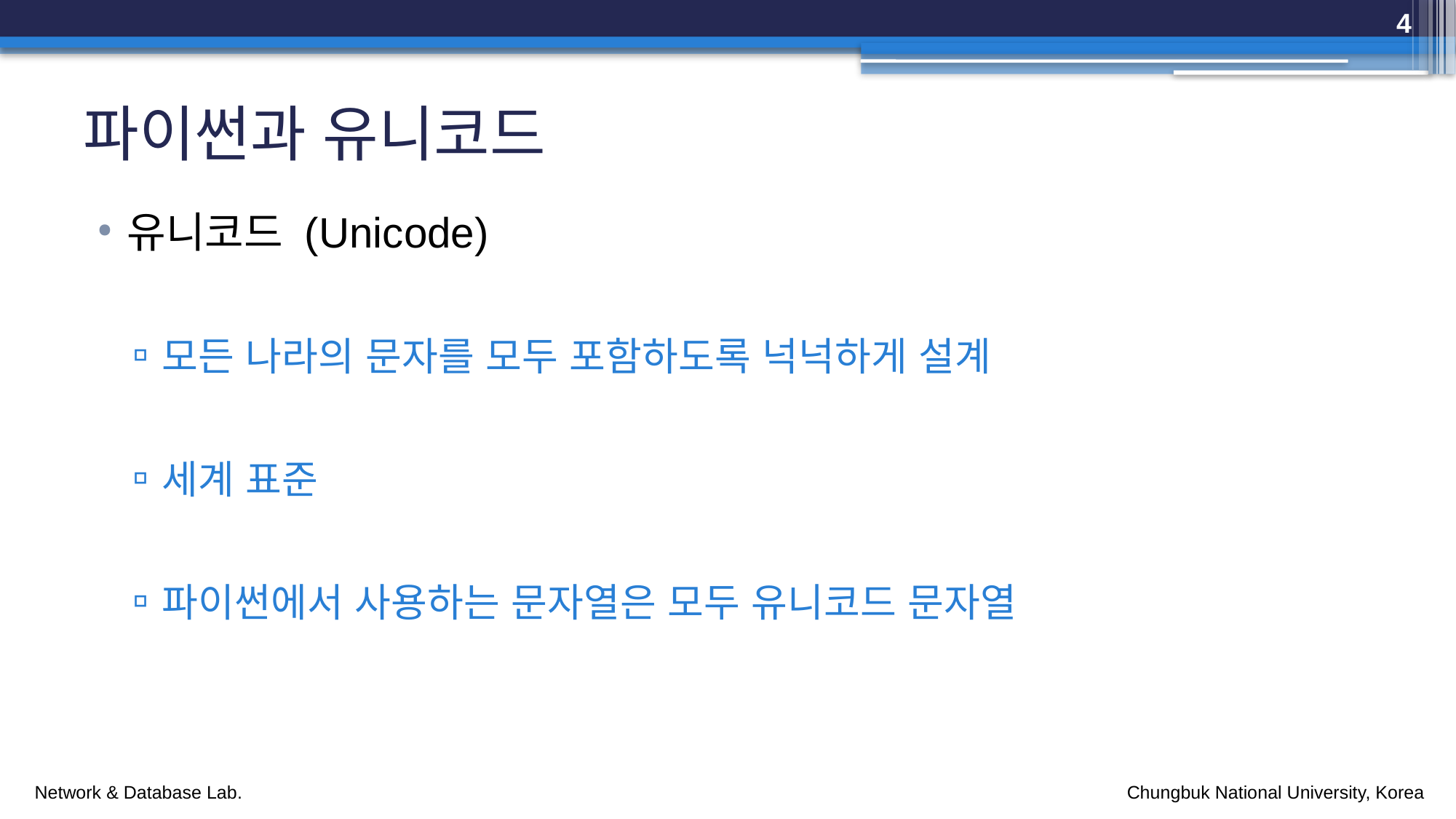

4
# 파이썬과 유니코드
유니코드 (Unicode)
모든 나라의 문자를 모두 포함하도록 넉넉하게 설계
세계 표준
파이썬에서 사용하는 문자열은 모두 유니코드 문자열